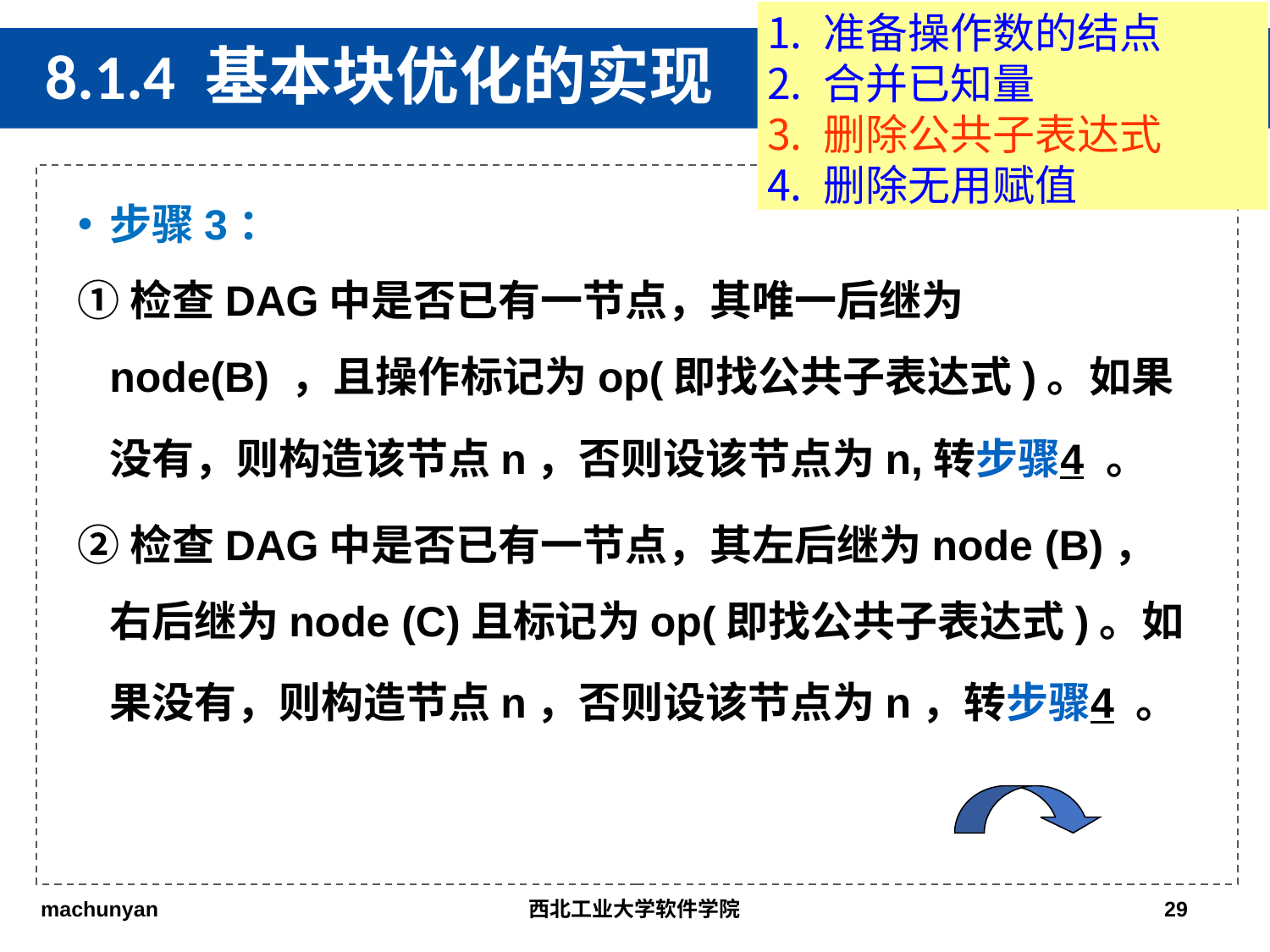

准备操作数的结点
合并已知量
删除公共子表达式
删除无用赋值
8.1.4 基本块优化的实现
步骤3：
①检查DAG中是否已有一节点，其唯一后继为node(B) ，且操作标记为op(即找公共子表达式)。如果没有，则构造该节点n，否则设该节点为n,转步骤4 。
②检查DAG中是否已有一节点，其左后继为node (B)，右后继为node (C)且标记为op(即找公共子表达式)。如果没有，则构造节点n，否则设该节点为n，转步骤4 。